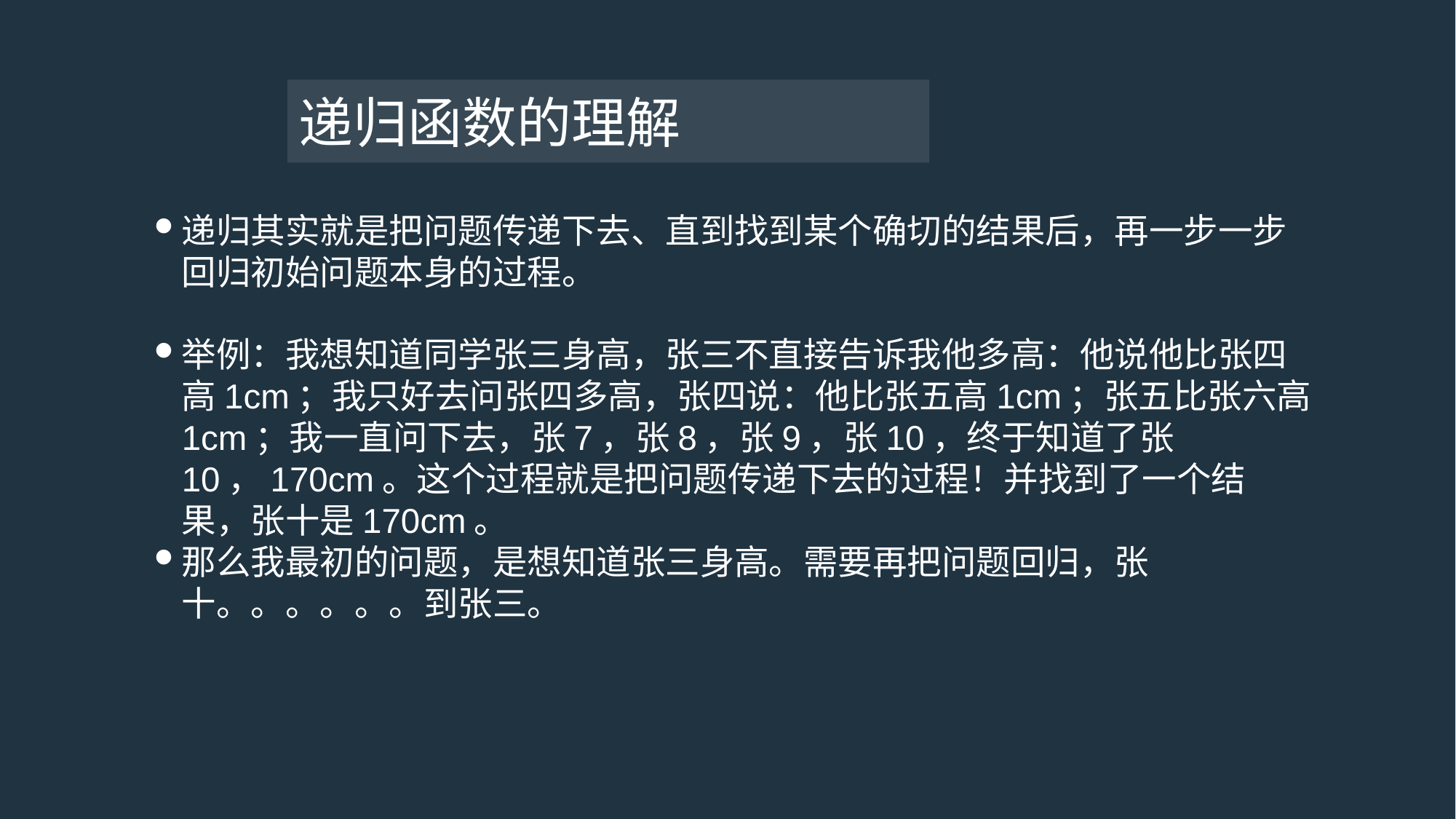

# 递归函数的理解
递归其实就是把问题传递下去、直到找到某个确切的结果后，再一步一步回归初始问题本身的过程。

举例：我想知道同学张三身高，张三不直接告诉我他多高：他说他比张四高1cm；我只好去问张四多高，张四说：他比张五高1cm；张五比张六高1cm；我一直问下去，张7，张8，张9，张10，终于知道了张10，170cm。这个过程就是把问题传递下去的过程！并找到了一个结果，张十是170cm。
那么我最初的问题，是想知道张三身高。需要再把问题回归，张十。。。。。。到张三。